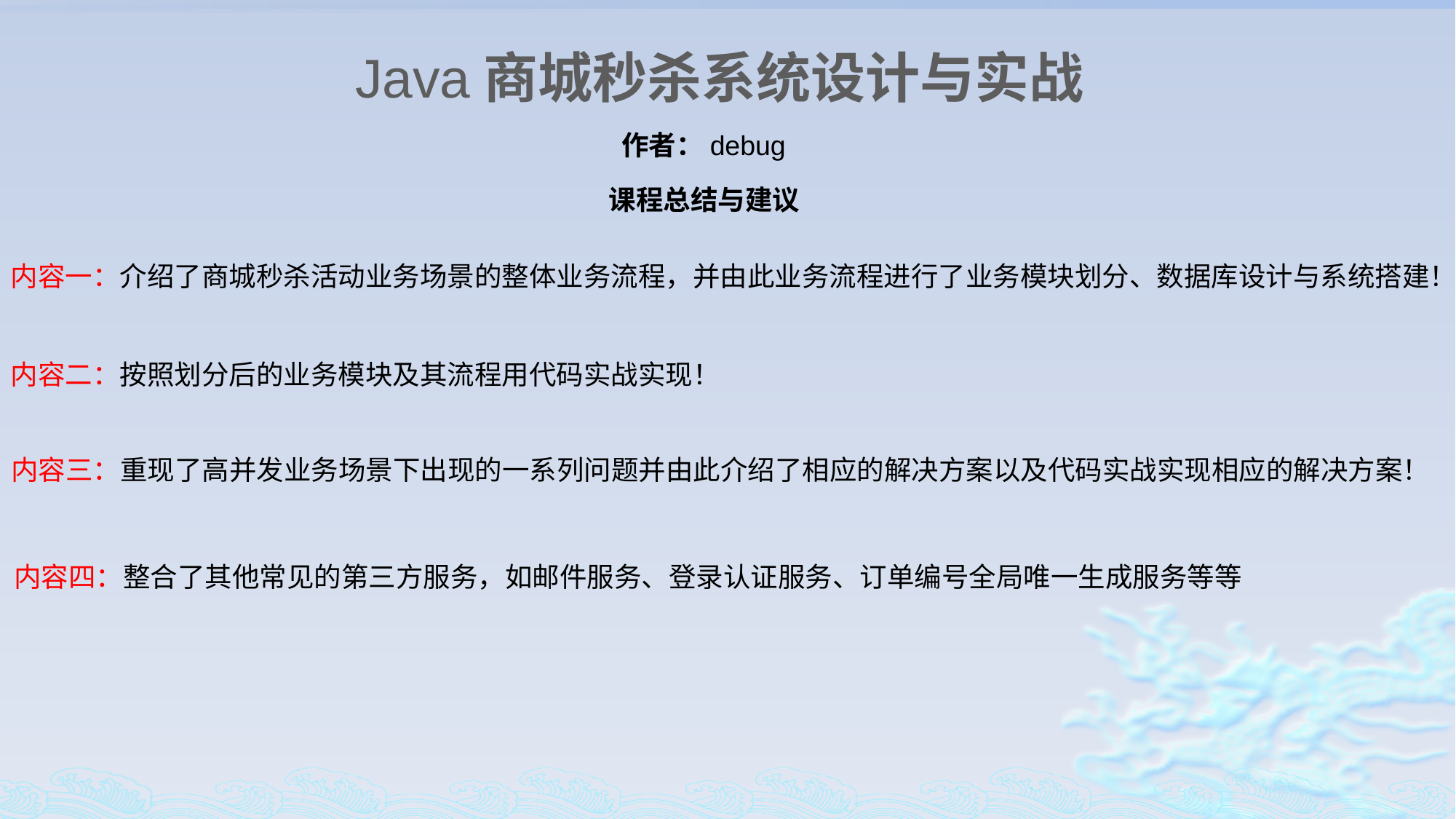

Java商城秒杀系统设计与实战
作者：debug
课程总结与建议
内容一：介绍了商城秒杀活动业务场景的整体业务流程，并由此业务流程进行了业务模块划分、数据库设计与系统搭建！
内容二：按照划分后的业务模块及其流程用代码实战实现！
内容三：重现了高并发业务场景下出现的一系列问题并由此介绍了相应的解决方案以及代码实战实现相应的解决方案！
内容四：整合了其他常见的第三方服务，如邮件服务、登录认证服务、订单编号全局唯一生成服务等等